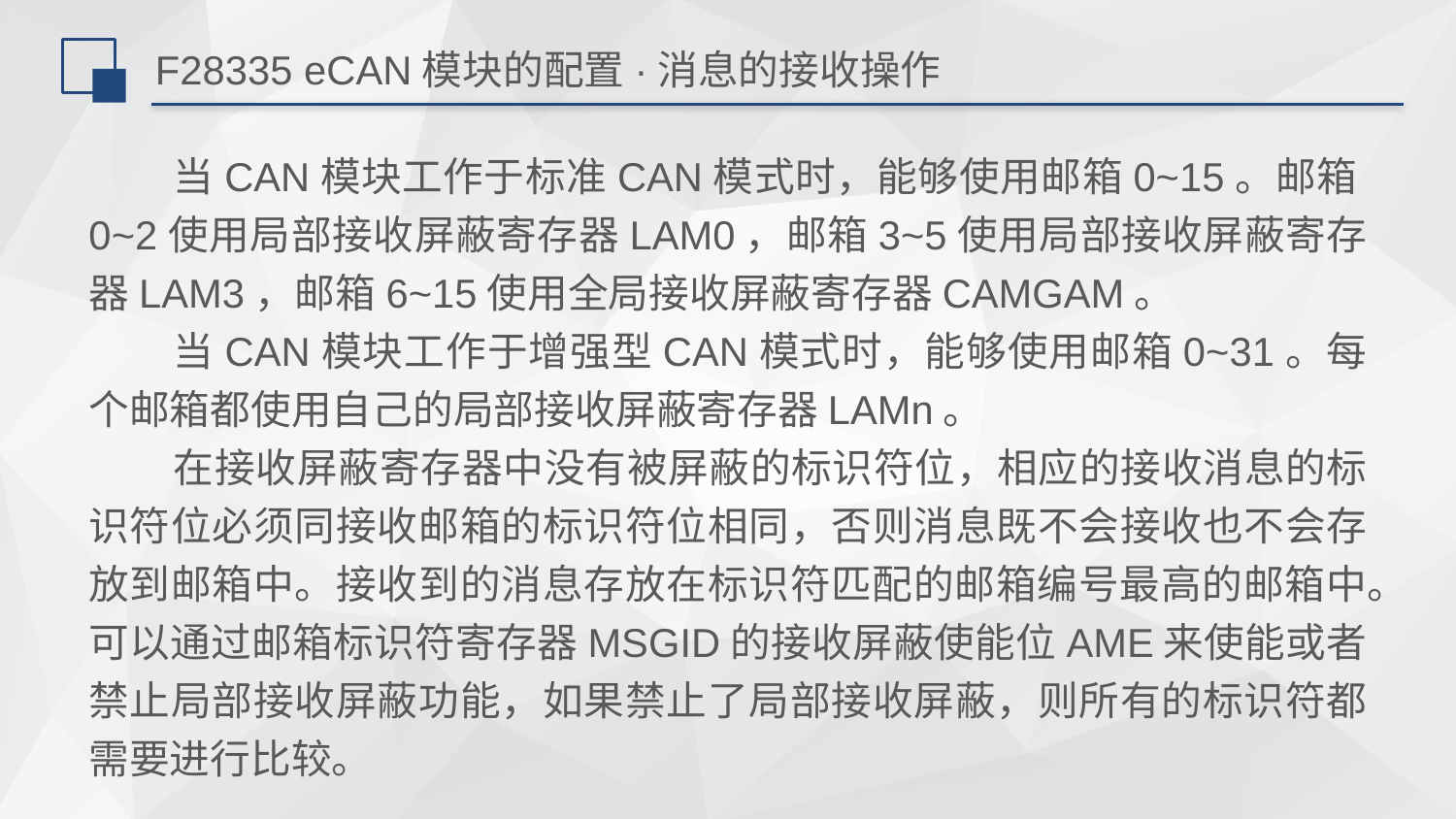

# F28335 eCAN模块的配置·消息的接收操作
当CAN模块工作于标准CAN模式时，能够使用邮箱0~15。邮箱0~2使用局部接收屏蔽寄存器LAM0，邮箱3~5使用局部接收屏蔽寄存器LAM3，邮箱6~15使用全局接收屏蔽寄存器CAMGAM。
当CAN模块工作于增强型CAN模式时，能够使用邮箱0~31。每个邮箱都使用自己的局部接收屏蔽寄存器LAMn。
在接收屏蔽寄存器中没有被屏蔽的标识符位，相应的接收消息的标识符位必须同接收邮箱的标识符位相同，否则消息既不会接收也不会存放到邮箱中。接收到的消息存放在标识符匹配的邮箱编号最高的邮箱中。可以通过邮箱标识符寄存器MSGID的接收屏蔽使能位AME来使能或者禁止局部接收屏蔽功能，如果禁止了局部接收屏蔽，则所有的标识符都需要进行比较。